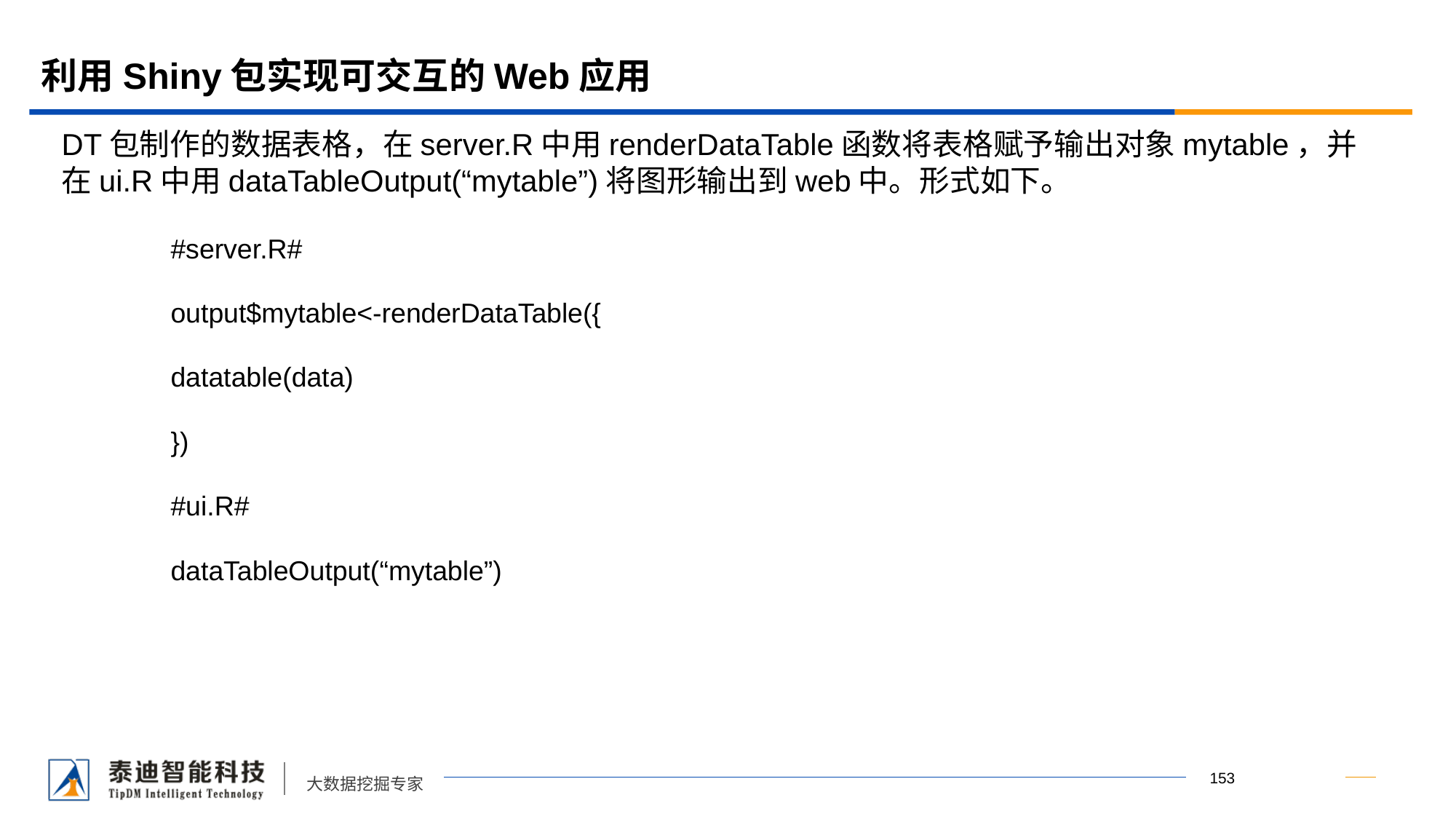

# 利用Shiny包实现可交互的Web应用

DT包制作的数据表格，在server.R中用renderDataTable函数将表格赋予输出对象mytable，并在ui.R中用dataTableOutput(“mytable”)将图形输出到web中。形式如下。

	#server.R#
	output$mytable<-renderDataTable({
	datatable(data)
	})
	#ui.R#
	dataTableOutput(“mytable”)